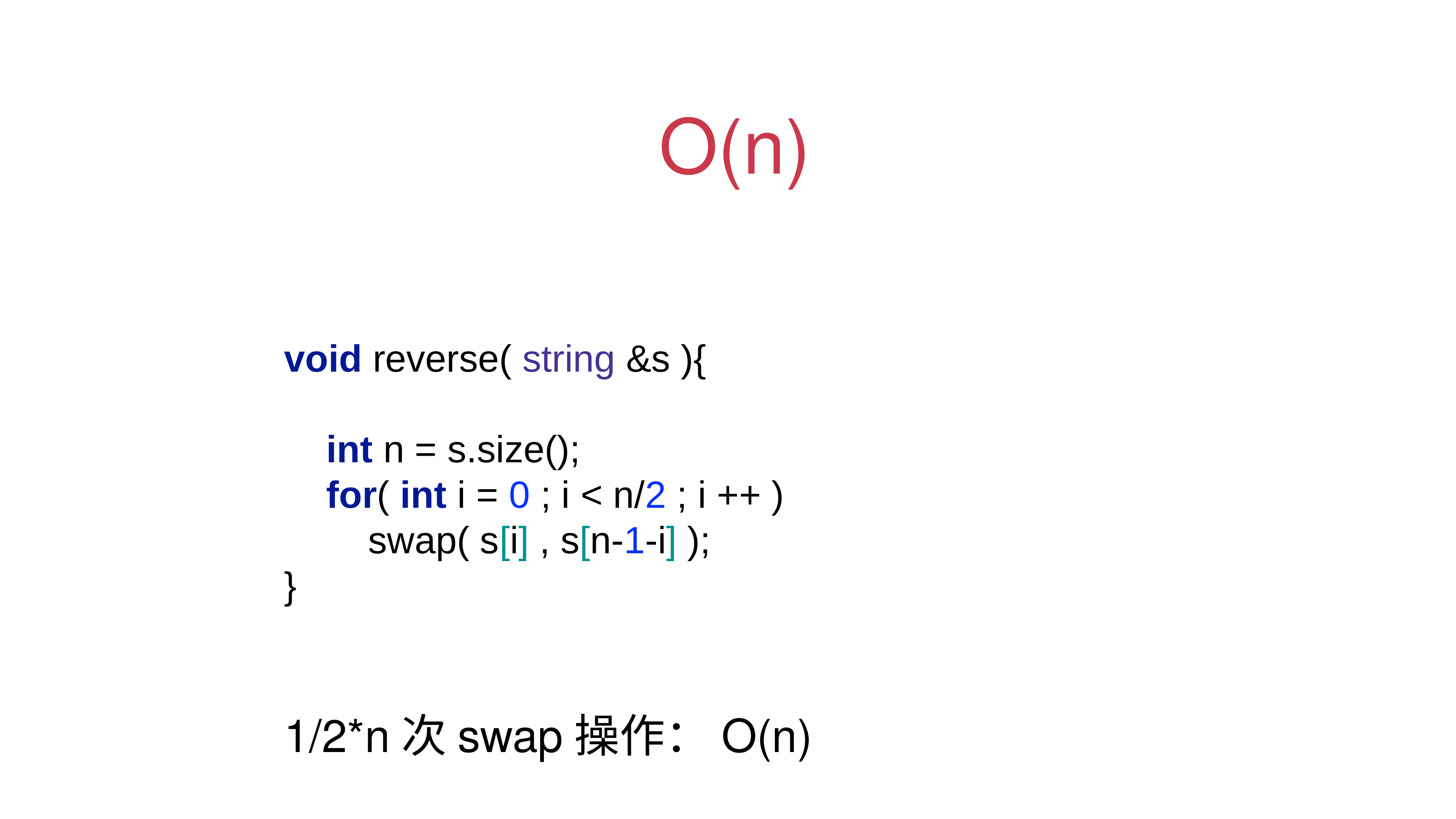

# O(n)
void reverse( string &s ){
    int n = s.size();
    for( int i = 0 ; i < n/2 ; i ++ )
        swap( s[i] , s[n-1-i] );
}
1/2*n次swap操作：O(n)